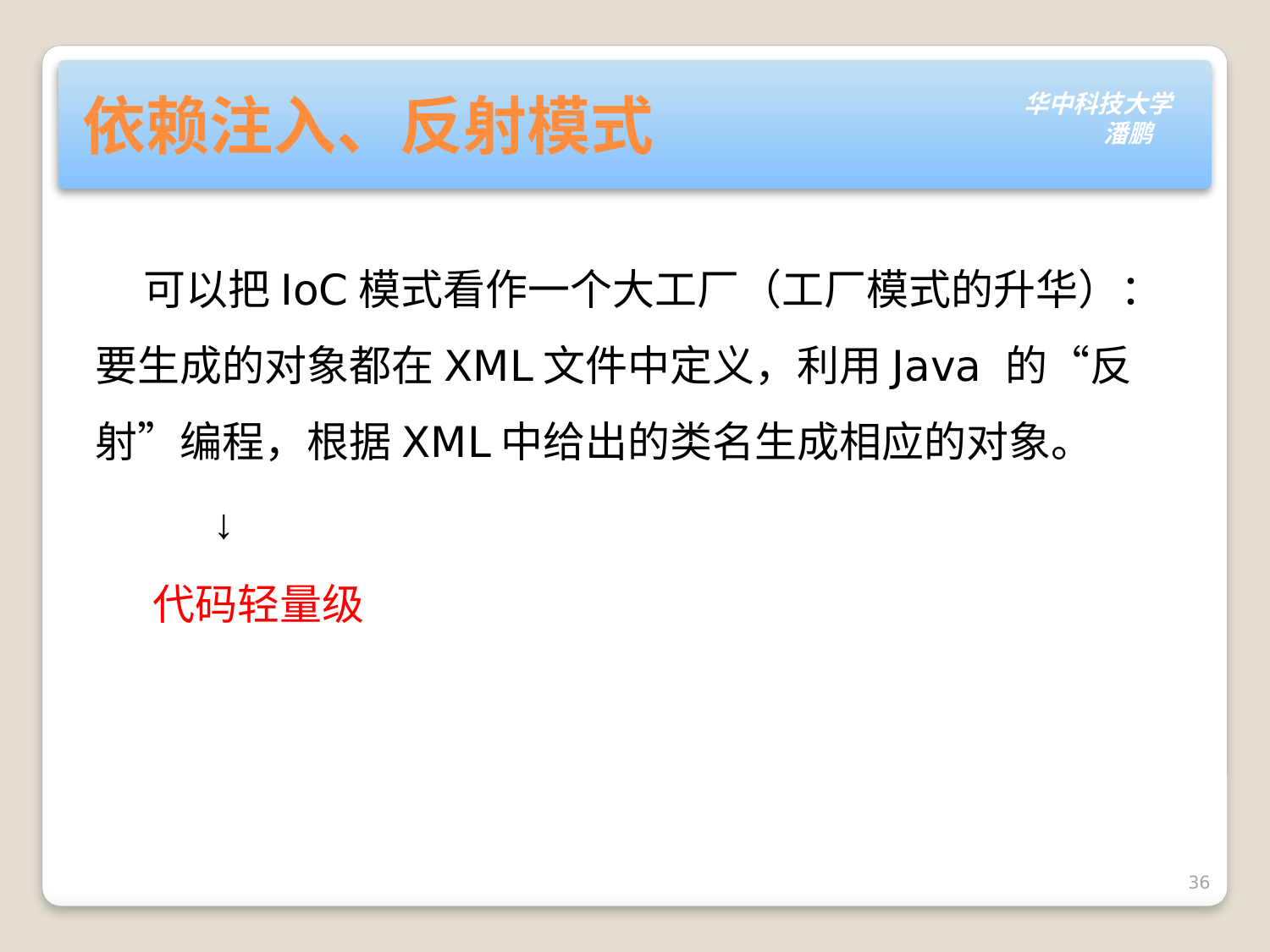

依赖注入、反射模式
    可以把IoC模式看作一个大工厂（工厂模式的升华）：要生成的对象都在XML文件中定义，利用Java 的“反射”编程，根据XML中给出的类名生成相应的对象。
          ↓
     代码轻量级
36